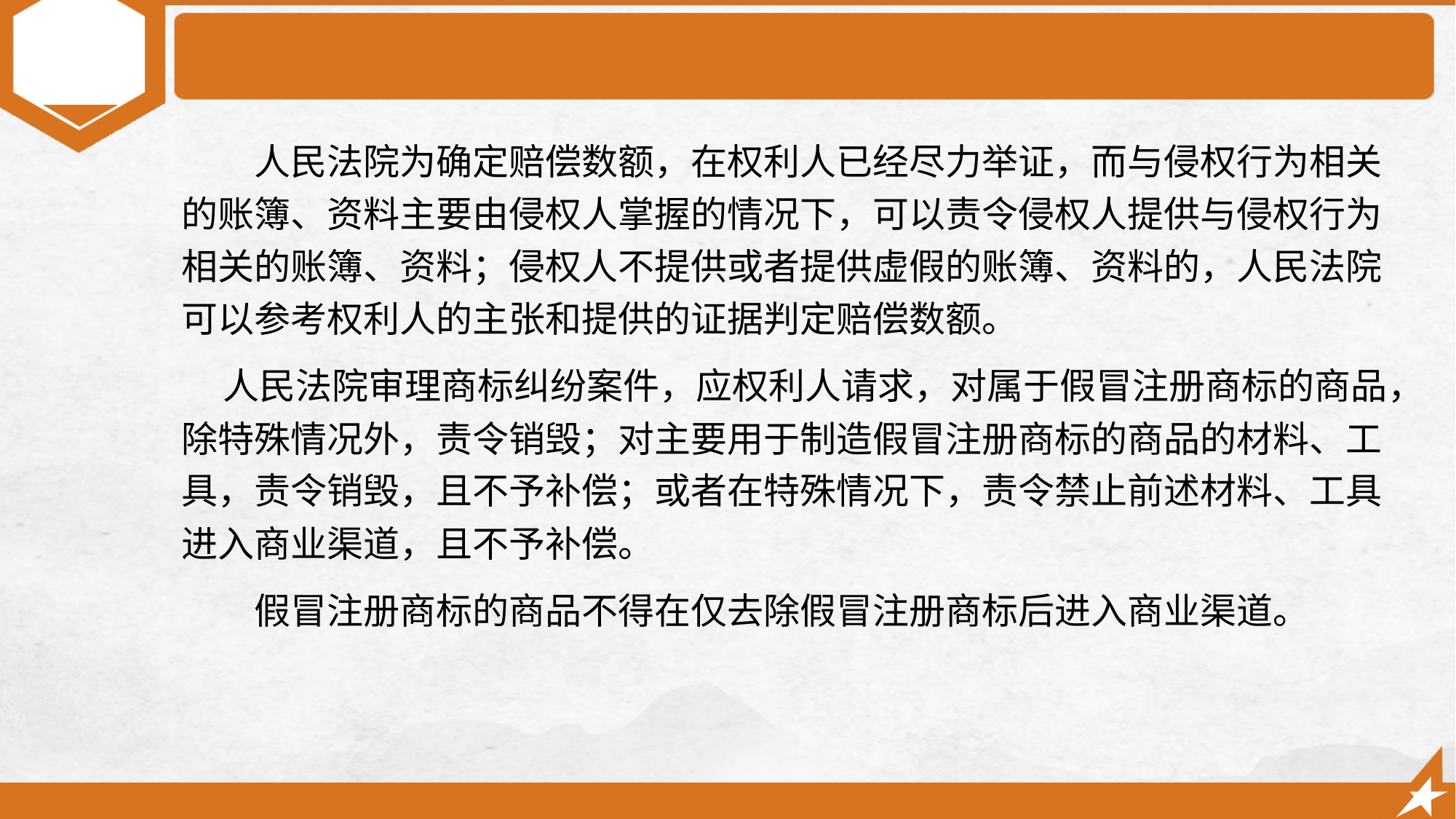

人民法院为确定赔偿数额，在权利人已经尽力举证，而与侵权行为相关的账簿、资料主要由侵权人掌握的情况下，可以责令侵权人提供与侵权行为相关的账簿、资料；侵权人不提供或者提供虚假的账簿、资料的，人民法院可以参考权利人的主张和提供的证据判定赔偿数额。
    人民法院审理商标纠纷案件，应权利人请求，对属于假冒注册商标的商品，除特殊情况外，责令销毁；对主要用于制造假冒注册商标的商品的材料、工具，责令销毁，且不予补偿；或者在特殊情况下，责令禁止前述材料、工具进入商业渠道，且不予补偿。
　　假冒注册商标的商品不得在仅去除假冒注册商标后进入商业渠道。